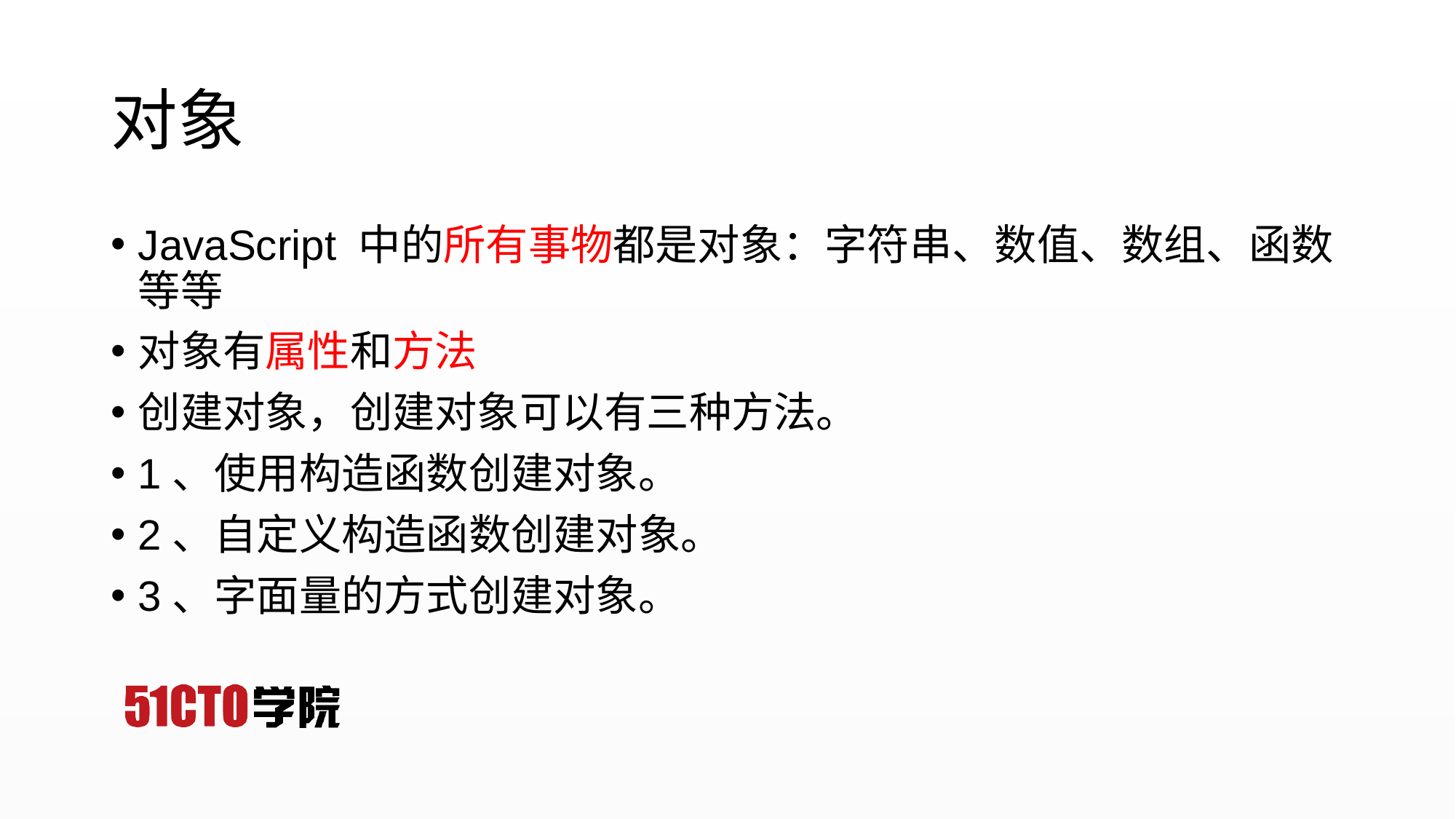

# 对象
JavaScript 中的所有事物都是对象：字符串、数值、数组、函数等等
对象有属性和方法
创建对象，创建对象可以有三种方法。
1、使用构造函数创建对象。
2、自定义构造函数创建对象。
3、字面量的方式创建对象。